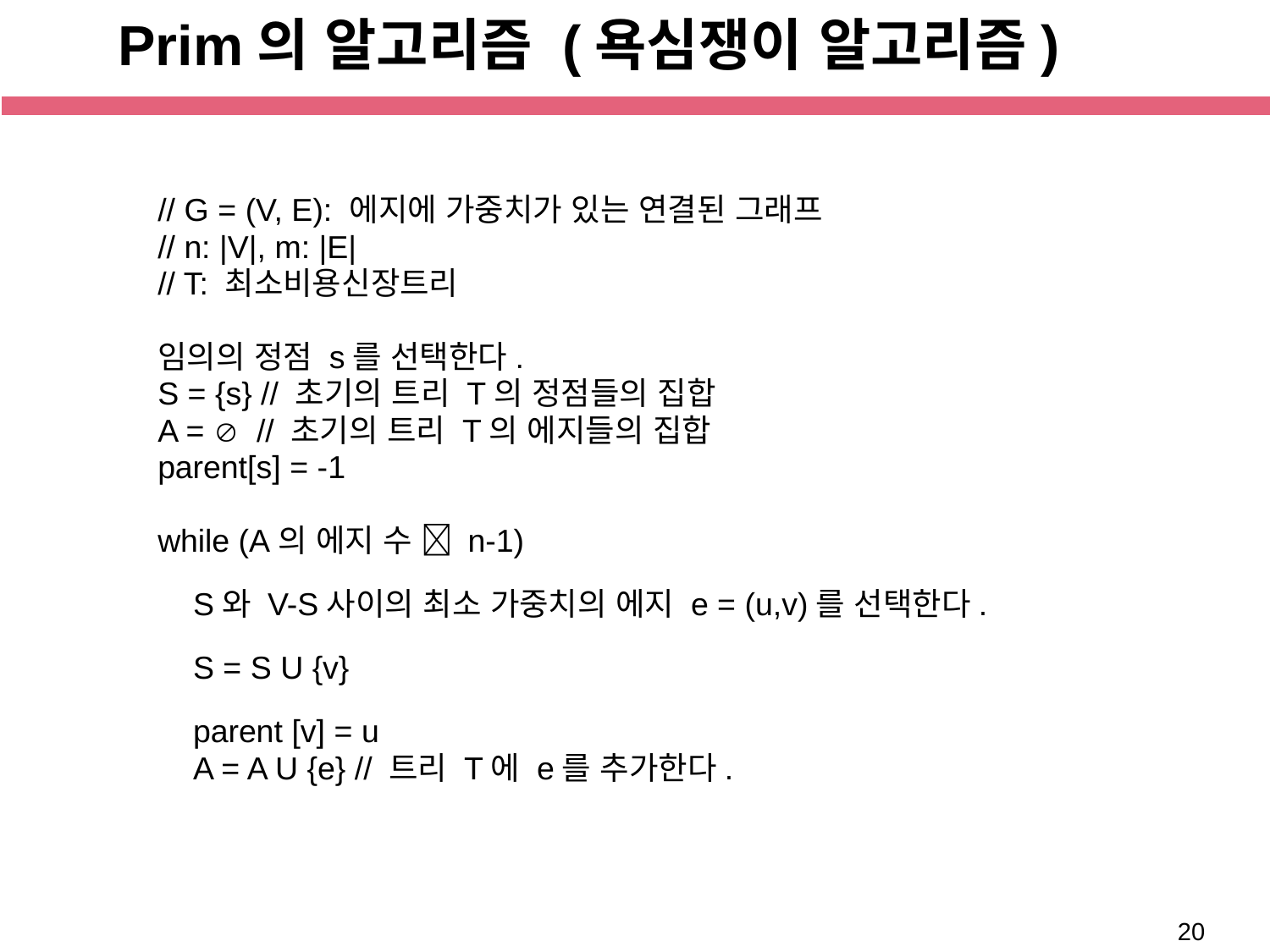

# Prim의 알고리즘 (욕심쟁이 알고리즘)

// G = (V, E): 에지에 가중치가 있는 연결된 그래프
// n: |V|, m: |E|
// T: 최소비용신장트리

임의의 정점 s를 선택한다.
S = {s} // 초기의 트리 T의 정점들의 집합
A = ∅  // 초기의 트리 T의 에지들의 집합
parent[s] = -1

while (A의 에지 수 ≠ n-1)
    S와 V-S사이의 최소 가중치의 에지 e = (u,v)를 선택한다.
    S = S U {v}
    parent [v] = u
    A = A U {e} // 트리 T에 e를 추가한다.
시간복잡도: O(n2)